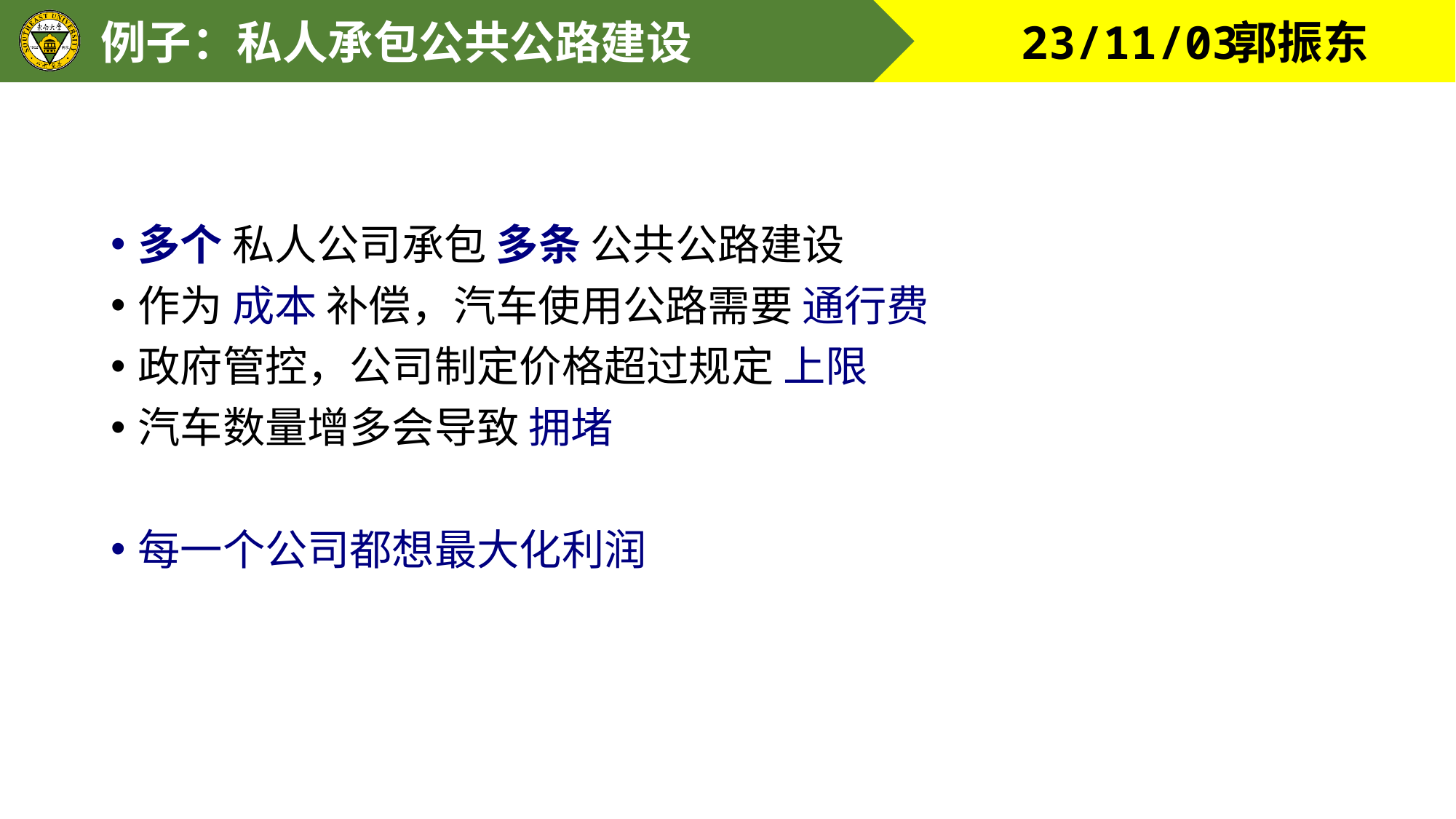

例子：私人承包公共公路建设
多个 私人公司承包 多条 公共公路建设
作为 成本 补偿，汽车使用公路需要 通行费
政府管控，公司制定价格超过规定 上限
汽车数量增多会导致 拥堵

每一个公司都想最大化利润